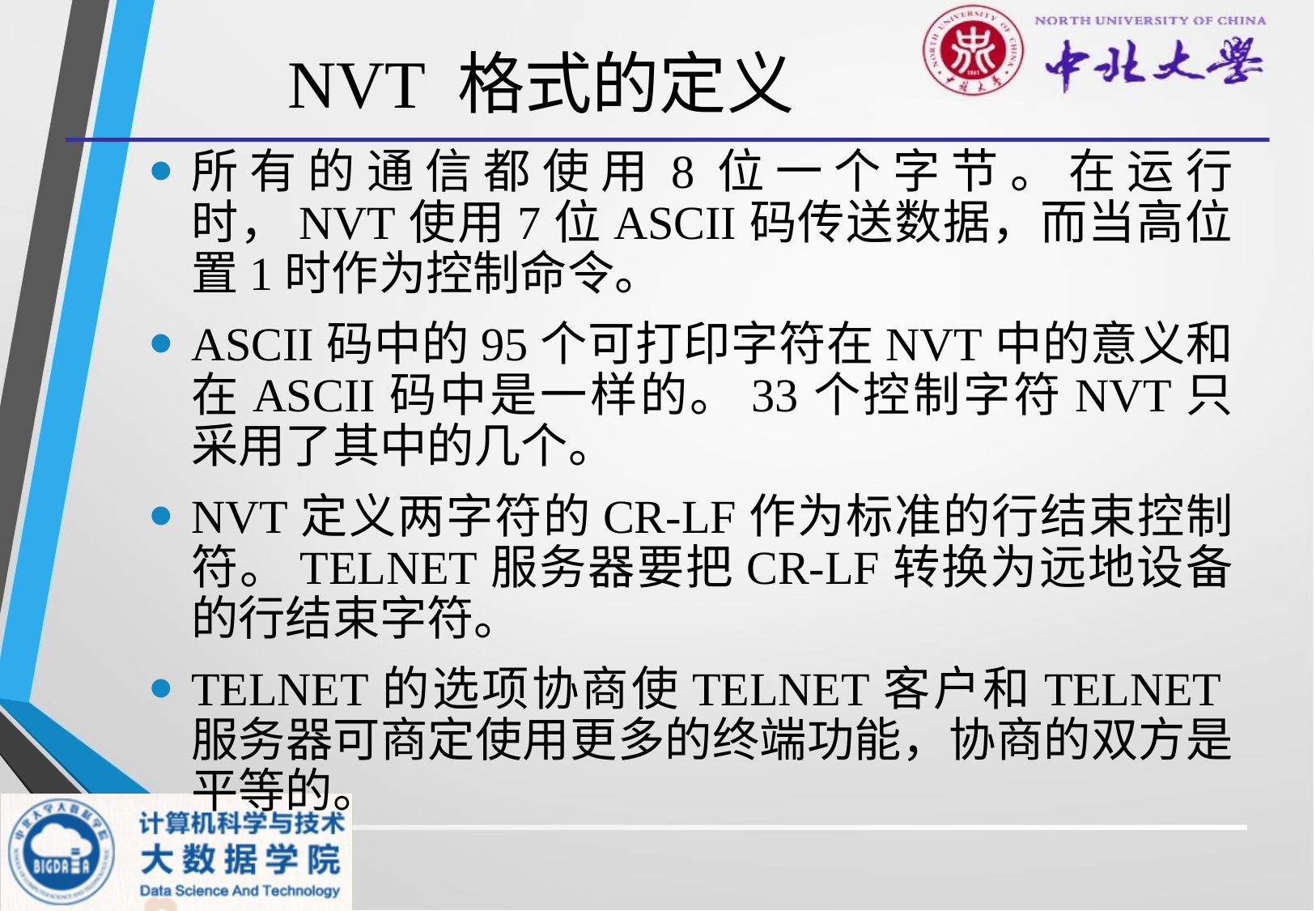

# NVT 格式的定义
所有的通信都使用8位一个字节。在运行时，NVT使用7位ASCII码传送数据，而当高位置1时作为控制命令。
ASCII码中的95个可打印字符在NVT中的意义和在ASCII码中是一样的。33个控制字符NVT只采用了其中的几个。
NVT定义两字符的CR-LF作为标准的行结束控制符。TELNET服务器要把CR-LF转换为远地设备的行结束字符。
TELNET的选项协商使TELNET客户和TELNET服务器可商定使用更多的终端功能，协商的双方是平等的。
51